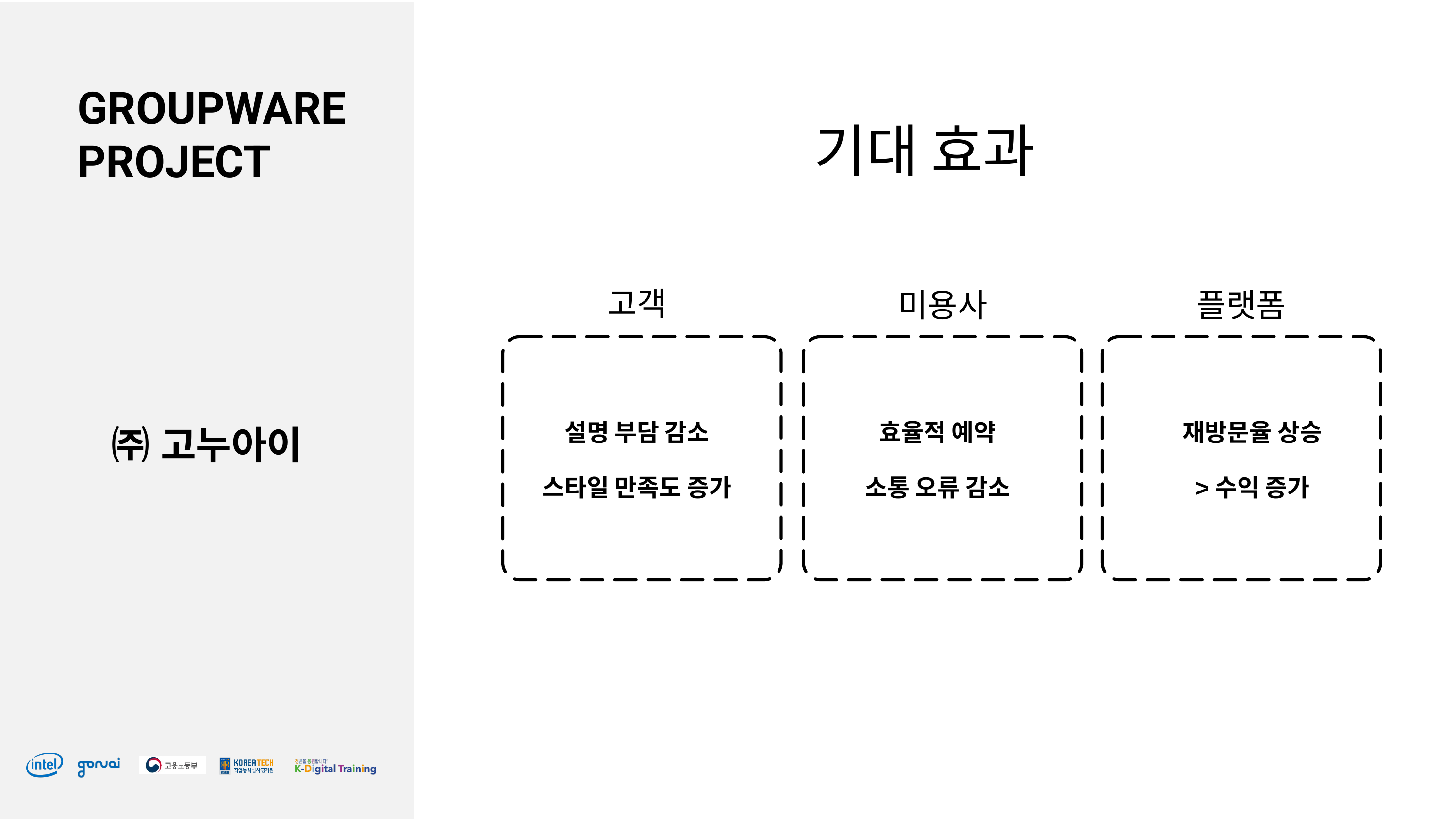

기대 효과
고객
미용사
플랫폼

설명 부담 감소
스타일 만족도 증가
효율적 예약
소통 오류 감소
재방문율 상승
>수익 증가